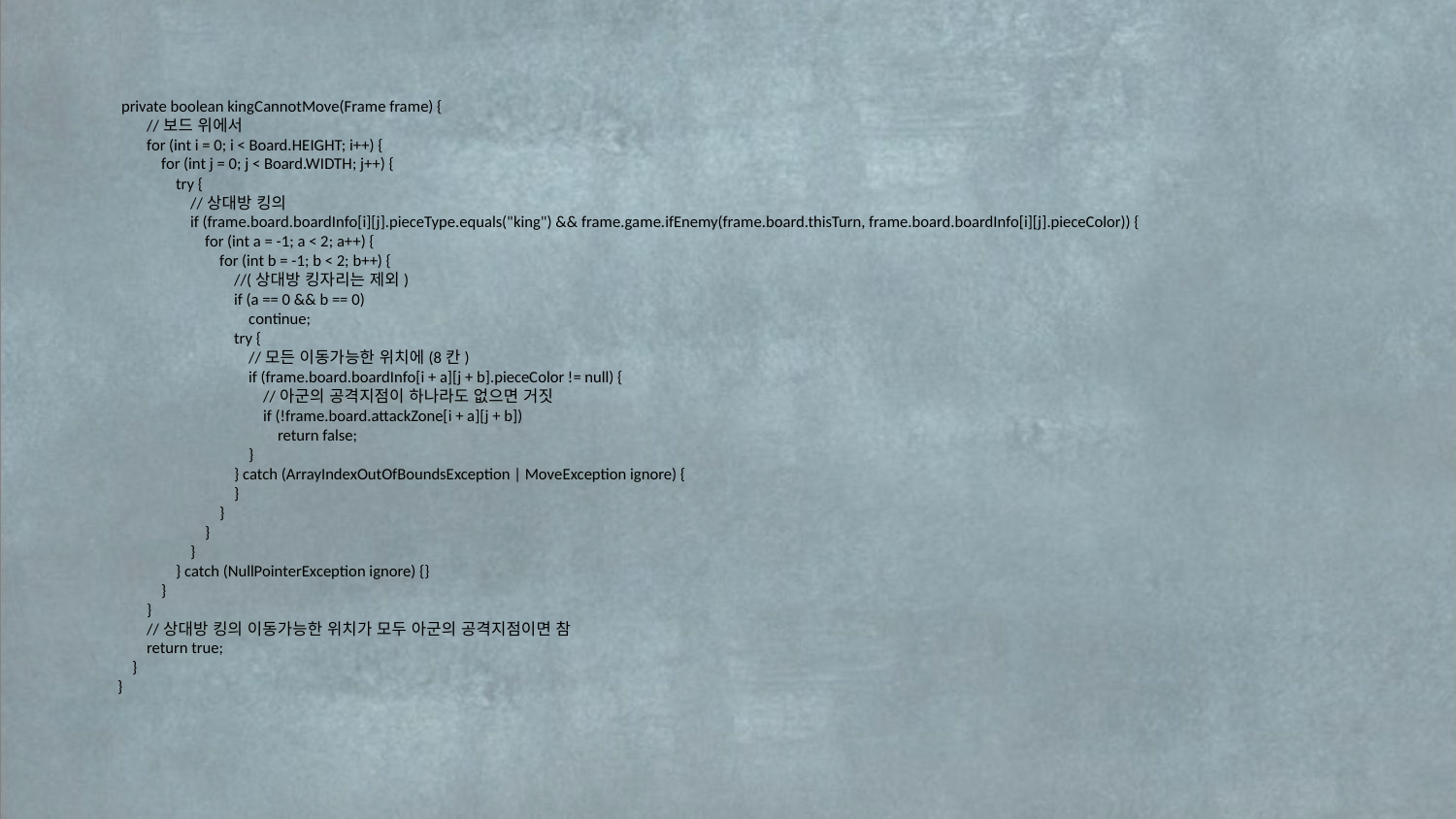

private boolean kingCannotMove(Frame frame) {
        //보드 위에서
        for (int i = 0; i < Board.HEIGHT; i++) {
            for (int j = 0; j < Board.WIDTH; j++) {
                try {
                    //상대방 킹의
                    if (frame.board.boardInfo[i][j].pieceType.equals("king") && frame.game.ifEnemy(frame.board.thisTurn, frame.board.boardInfo[i][j].pieceColor)) {
                        for (int a = -1; a < 2; a++) {
                            for (int b = -1; b < 2; b++) {
                                //(상대방 킹자리는 제외)
                                if (a == 0 && b == 0)
                                    continue;
                                try {
                                    //모든 이동가능한 위치에(8칸)
                                    if (frame.board.boardInfo[i + a][j + b].pieceColor != null) {
                                        //아군의 공격지점이 하나라도 없으면 거짓
                                        if (!frame.board.attackZone[i + a][j + b])
                                            return false;
                                    }
                                } catch (ArrayIndexOutOfBoundsException | MoveException ignore) {
                                }
                            }
                        }
                    }
                } catch (NullPointerException ignore) {}
            }
        }
        //상대방 킹의 이동가능한 위치가 모두 아군의 공격지점이면 참
        return true;
    }
}